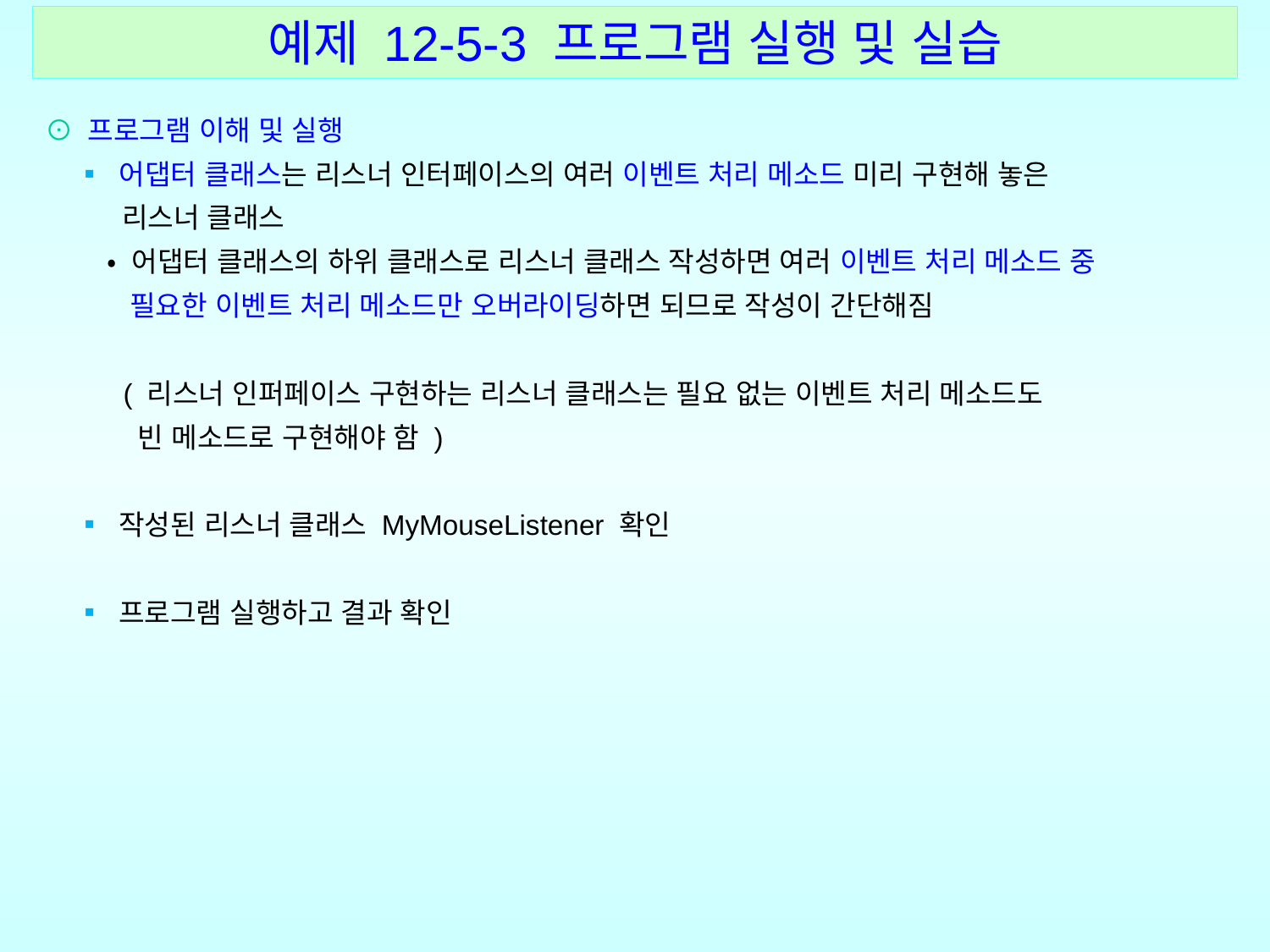

예제 12-5-3 프로그램 실행 및 실습
⊙ 프로그램 이해 및 실행
    ▪ 어댑터 클래스는 리스너 인터페이스의 여러 이벤트 처리 메소드 미리 구현해 놓은
         리스너 클래스
        • 어댑터 클래스의 하위 클래스로 리스너 클래스 작성하면 여러 이벤트 처리 메소드 중
          필요한 이벤트 처리 메소드만 오버라이딩하면 되므로 작성이 간단해짐

          ( 리스너 인퍼페이스 구현하는 리스너 클래스는 필요 없는 이벤트 처리 메소드도
           빈 메소드로 구현해야 함 )

    ▪ 작성된 리스너 클래스 MyMouseListener 확인

    ▪ 프로그램 실행하고 결과 확인